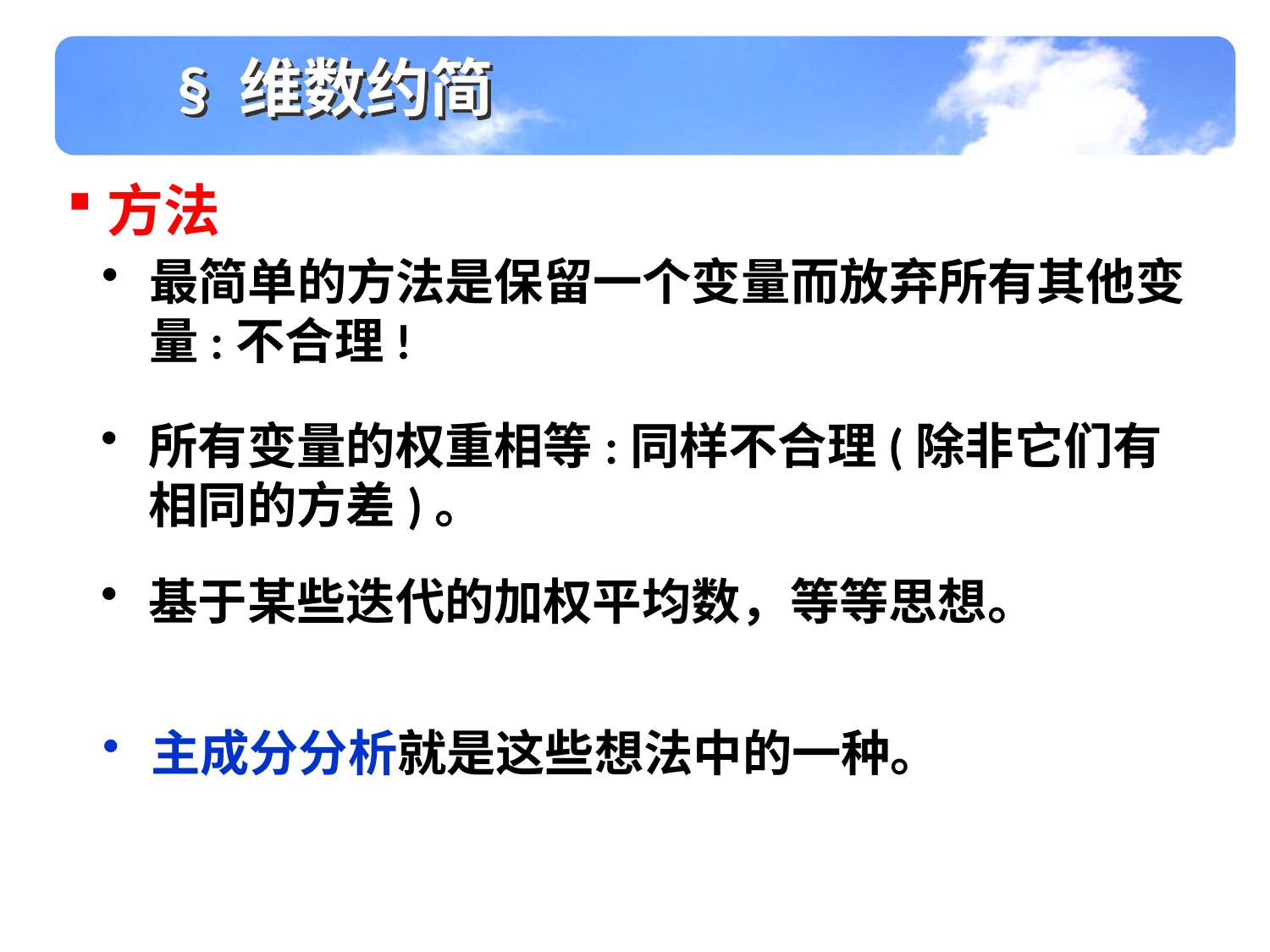

§ 维数约简
方法
最简单的方法是保留一个变量而放弃所有其他变量:不合理!
所有变量的权重相等:同样不合理(除非它们有相同的方差)。
基于某些迭代的加权平均数，等等思想。

主成分分析就是这些想法中的一种。